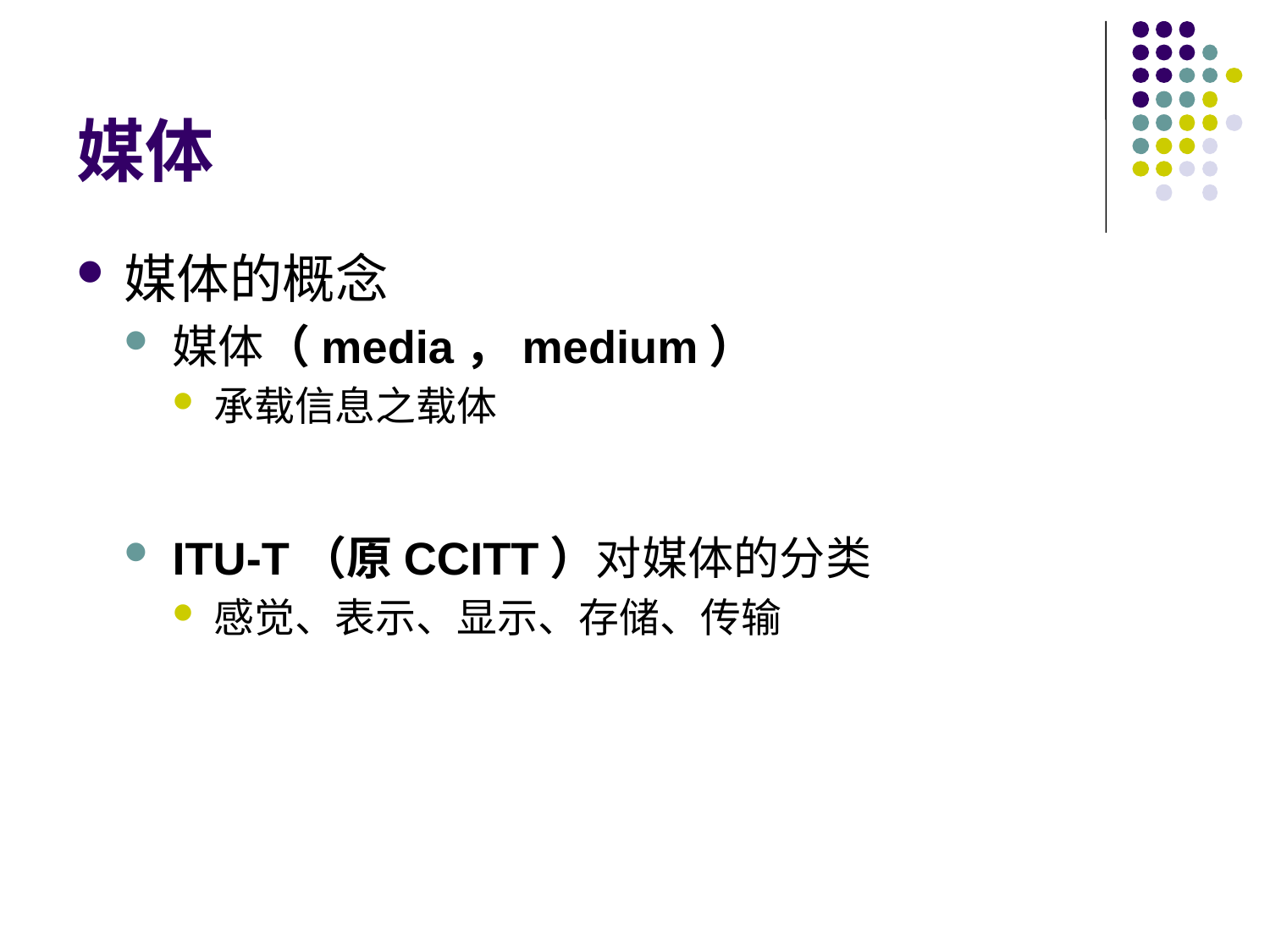

# 媒体
媒体的概念
媒体（media，medium）
承载信息之载体

ITU-T（原CCITT）对媒体的分类
感觉、表示、显示、存储、传输